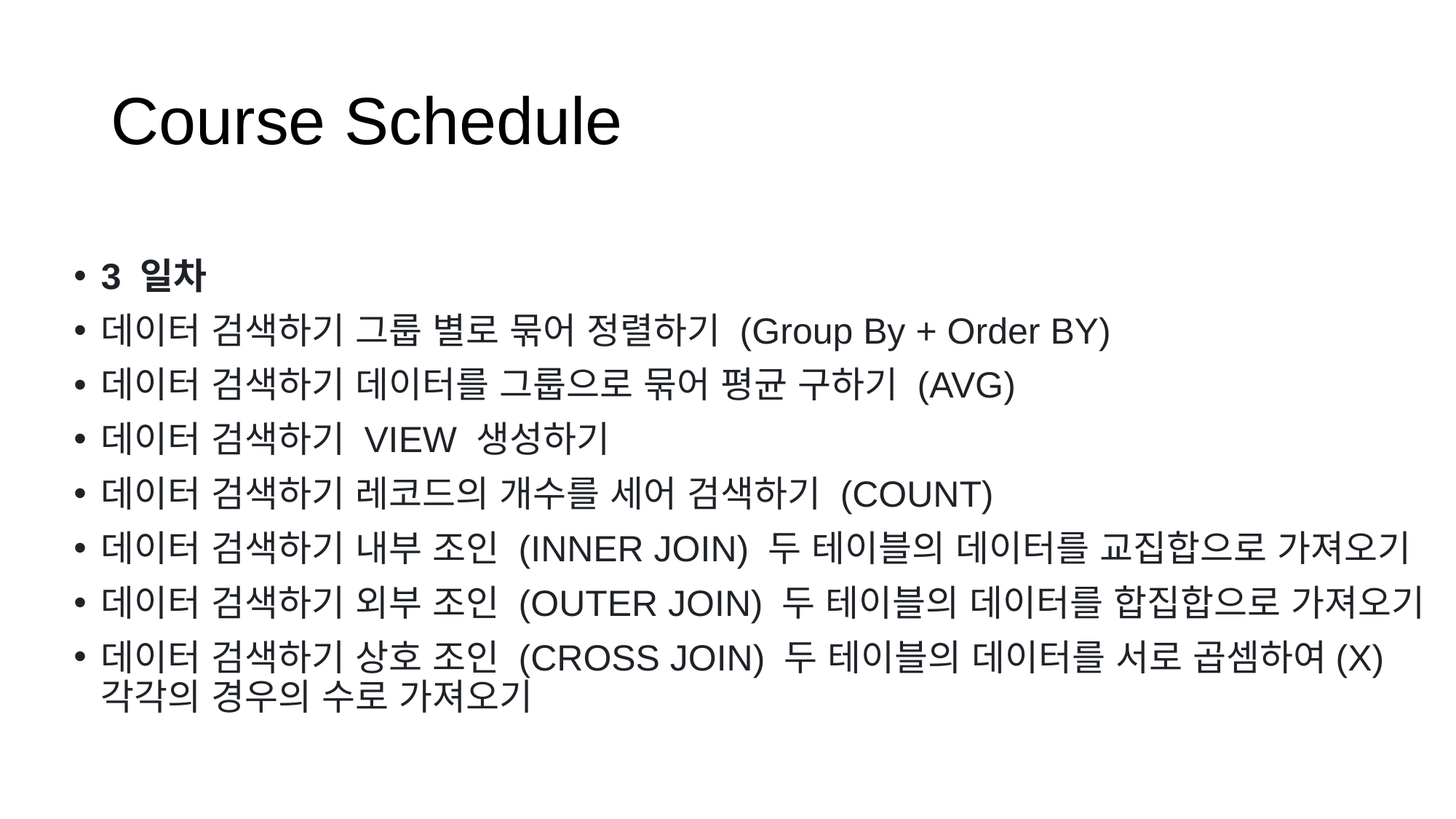

# Course Schedule
3 일차
데이터 검색하기 그룹 별로 묶어 정렬하기 (Group By + Order BY)
데이터 검색하기 데이터를 그룹으로 묶어 평균 구하기 (AVG)
데이터 검색하기 VIEW 생성하기
데이터 검색하기 레코드의 개수를 세어 검색하기 (COUNT)
데이터 검색하기 내부 조인 (INNER JOIN) 두 테이블의 데이터를 교집합으로 가져오기
데이터 검색하기 외부 조인 (OUTER JOIN) 두 테이블의 데이터를 합집합으로 가져오기
데이터 검색하기 상호 조인 (CROSS JOIN) 두 테이블의 데이터를 서로 곱셈하여(X) 각각의 경우의 수로 가져오기